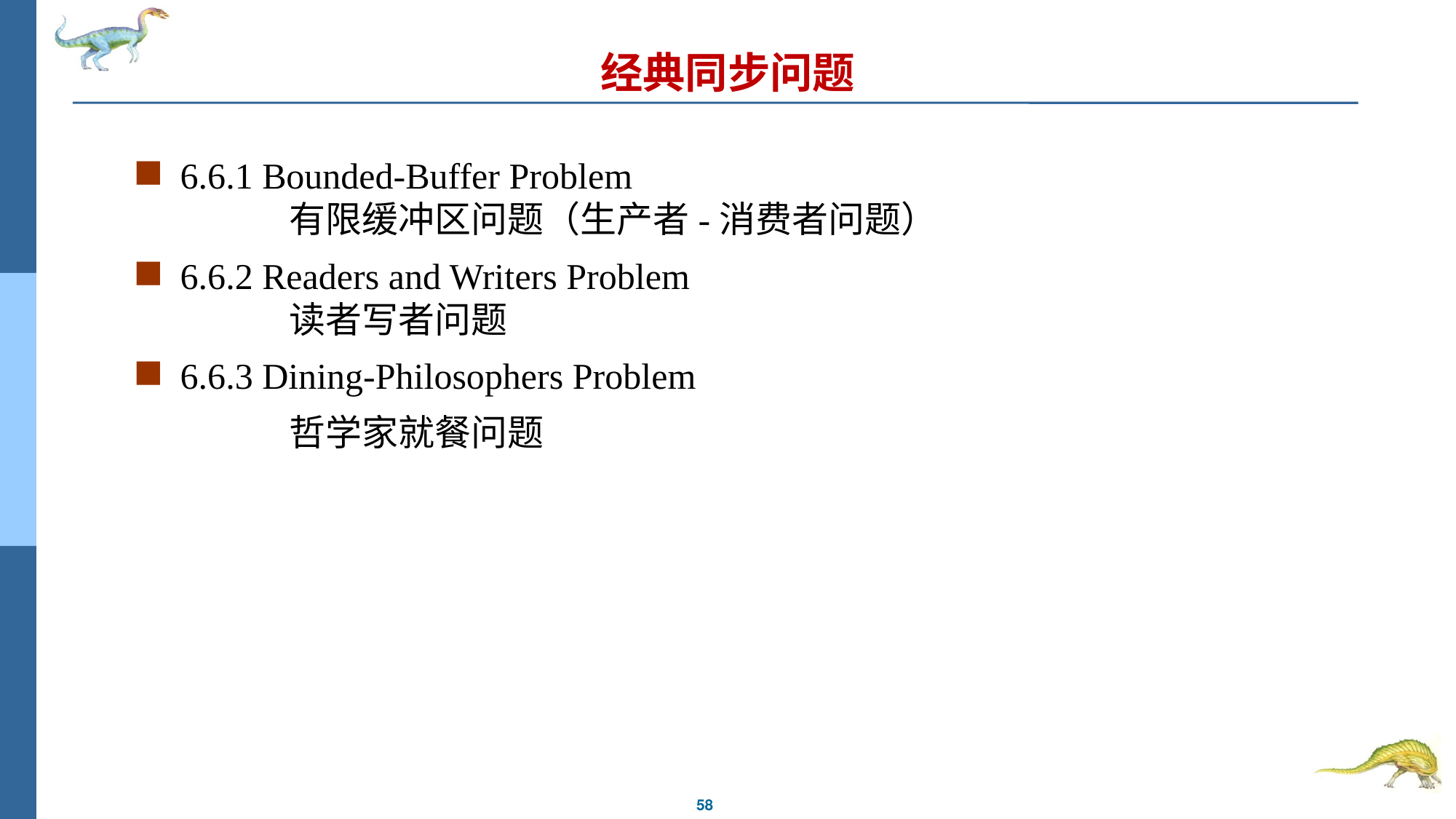

# 经典同步问题
6.6.1 Bounded-Buffer Problem
	有限缓冲区问题（生产者-消费者问题）
6.6.2 Readers and Writers Problem
	读者写者问题
6.6.3 Dining-Philosophers Problem
    		哲学家就餐问题